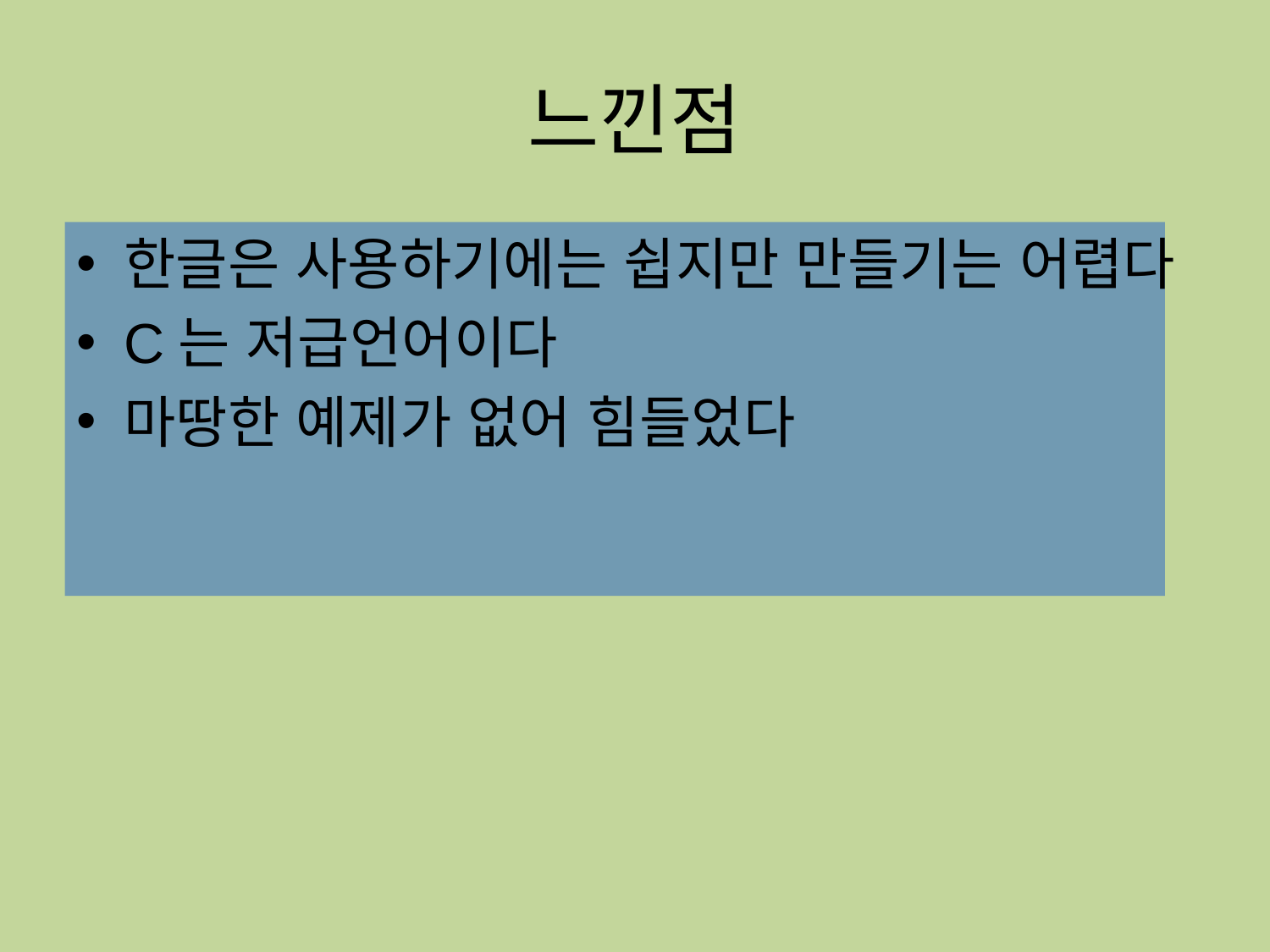

# 느낀점
한글은 사용하기에는 쉽지만 만들기는 어렵다
C는 저급언어이다
마땅한 예제가 없어 힘들었다